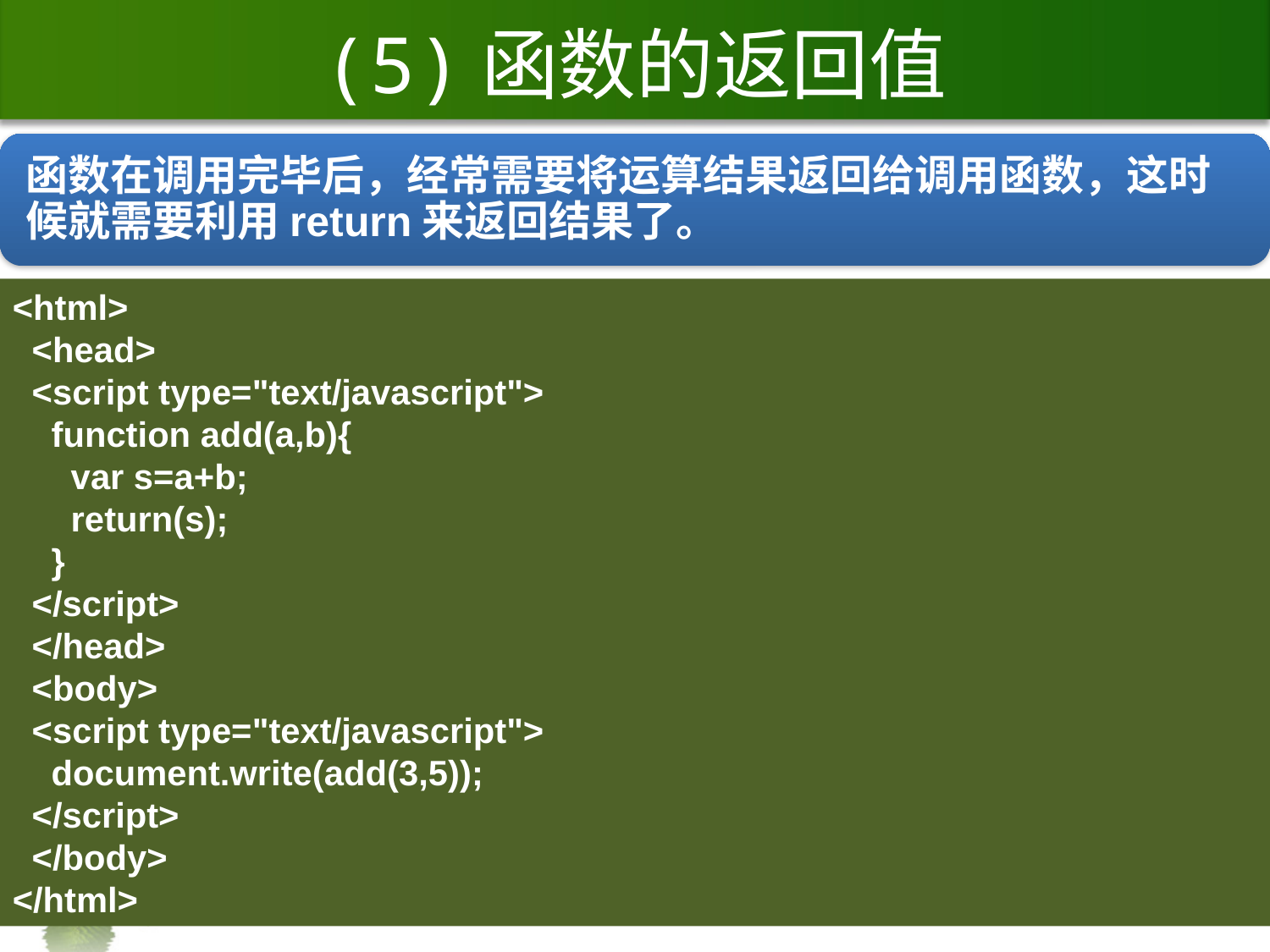

# (5)函数的返回值
函数在调用完毕后，经常需要将运算结果返回给调用函数，这时候就需要利用return来返回结果了。
<html>
  <head>
  <script type="text/javascript">
    function add(a,b){
      var s=a+b;
      return(s);
    }
  </script>
  </head>
  <body>
  <script type="text/javascript">
    document.write(add(3,5));
  </script>
  </body>
</html>